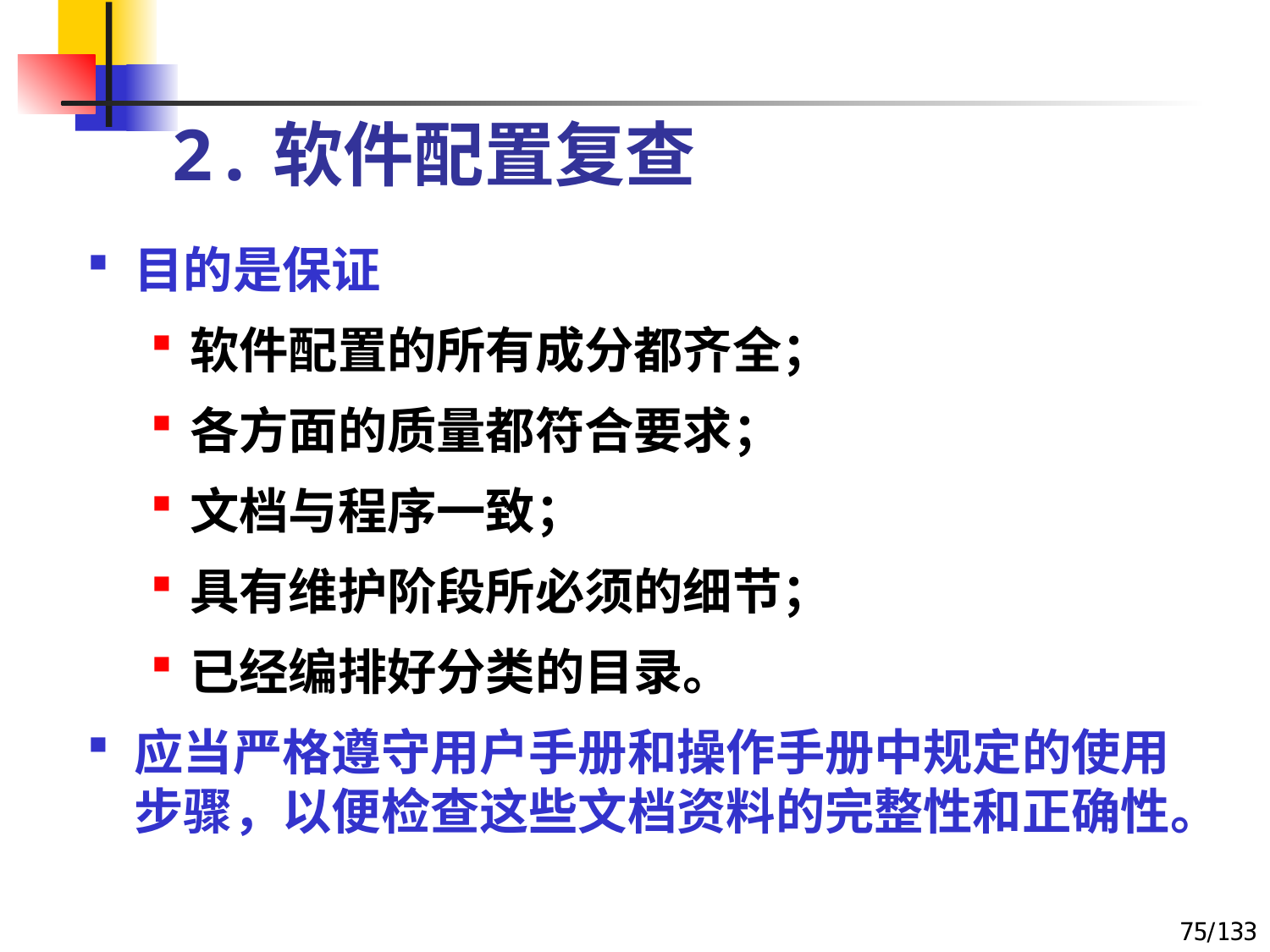

# 2.软件配置复查
目的是保证
软件配置的所有成分都齐全；
各方面的质量都符合要求；
文档与程序一致；
具有维护阶段所必须的细节；
已经编排好分类的目录。
应当严格遵守用户手册和操作手册中规定的使用步骤，以便检查这些文档资料的完整性和正确性。

75/133